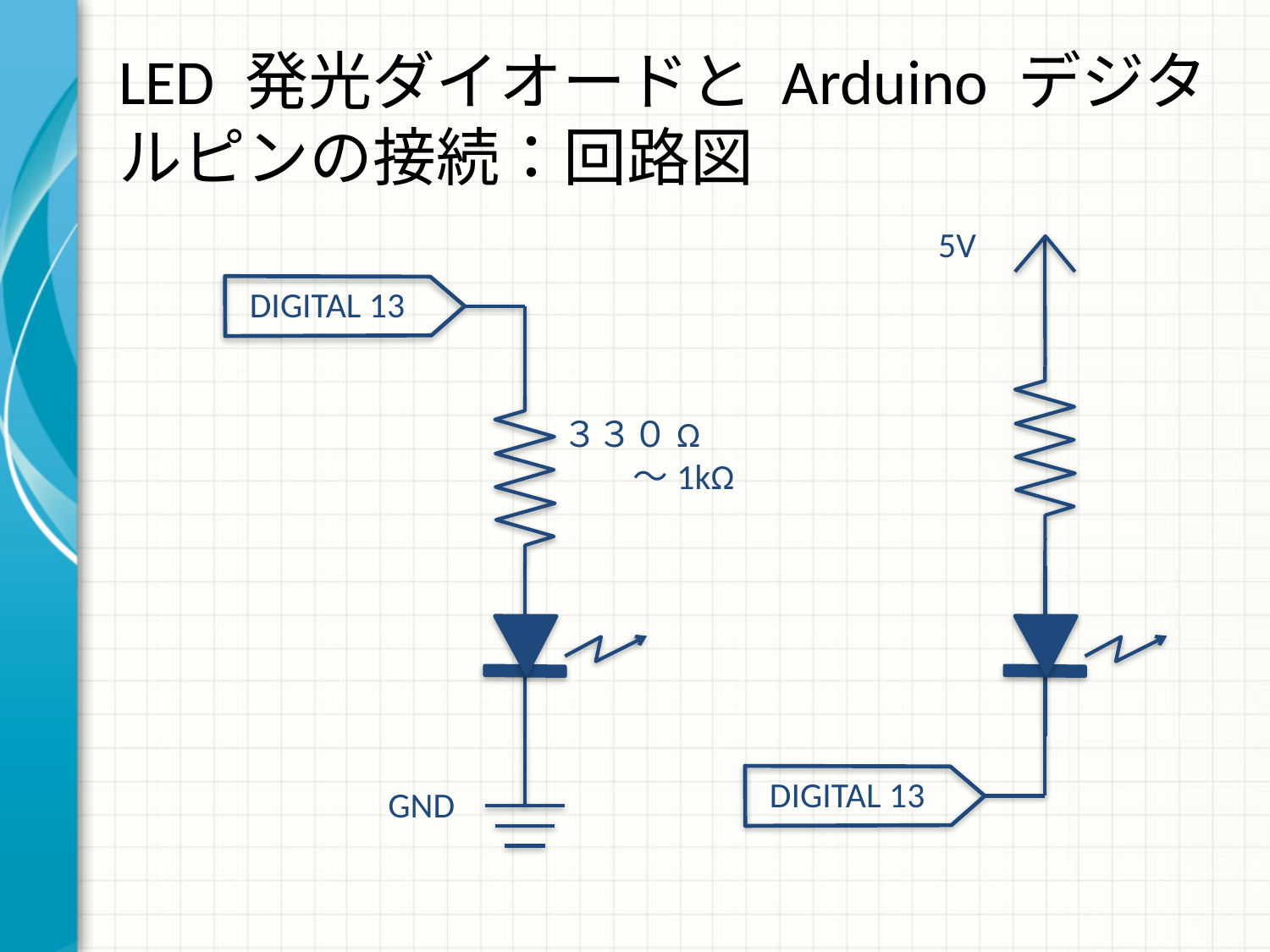

# LED 発光ダイオードと Arduino デジタルピンの接続：回路図
5V

DIGITAL 13

DIGITAL 13

３３０Ω
　　〜1kΩ
GND